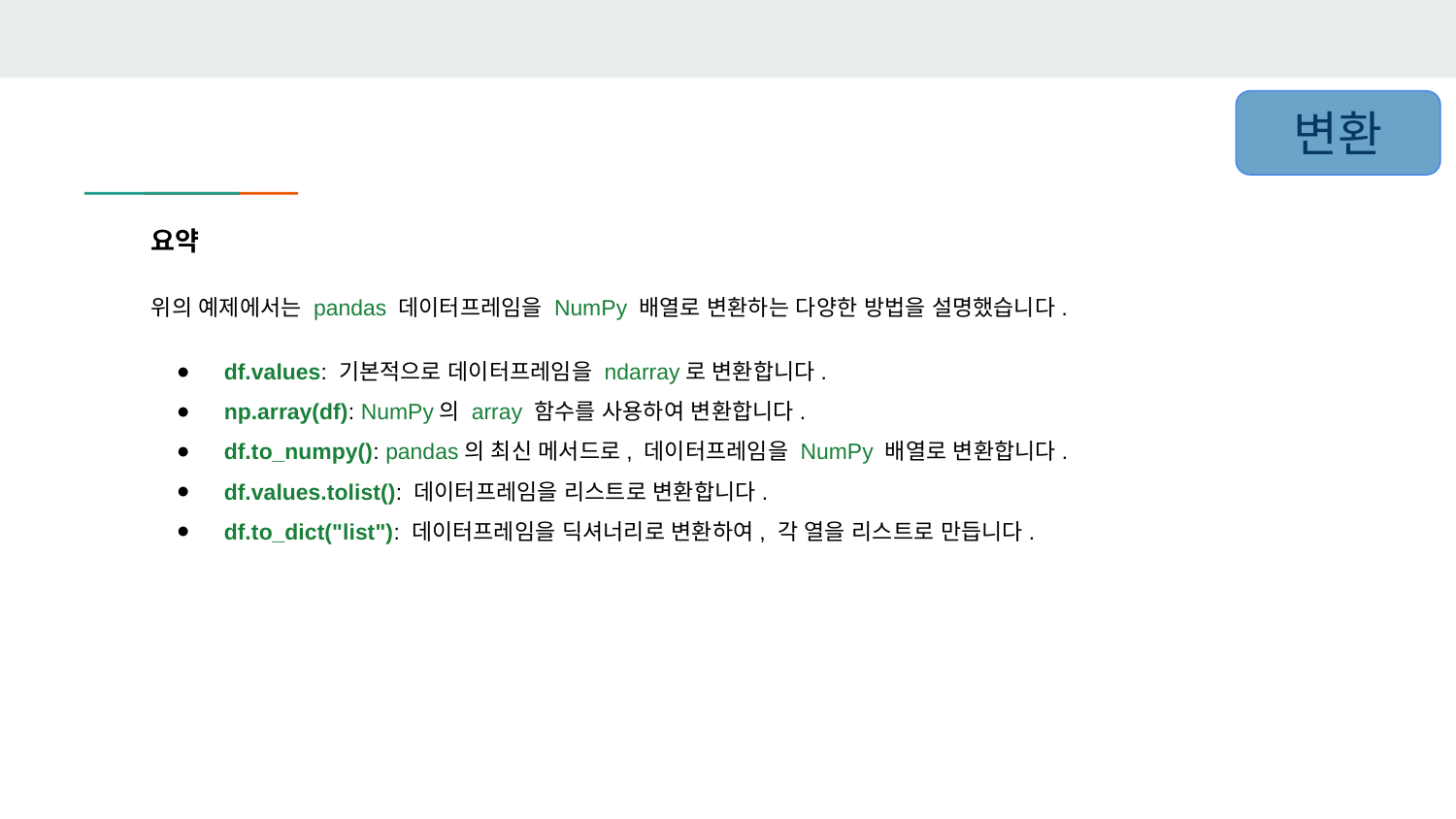

변환
요약
위의 예제에서는 pandas 데이터프레임을 NumPy 배열로 변환하는 다양한 방법을 설명했습니다.
df.values: 기본적으로 데이터프레임을 ndarray로 변환합니다.
np.array(df): NumPy의 array 함수를 사용하여 변환합니다.
df.to_numpy(): pandas의 최신 메서드로, 데이터프레임을 NumPy 배열로 변환합니다.
df.values.tolist(): 데이터프레임을 리스트로 변환합니다.
df.to_dict("list"): 데이터프레임을 딕셔너리로 변환하여, 각 열을 리스트로 만듭니다.